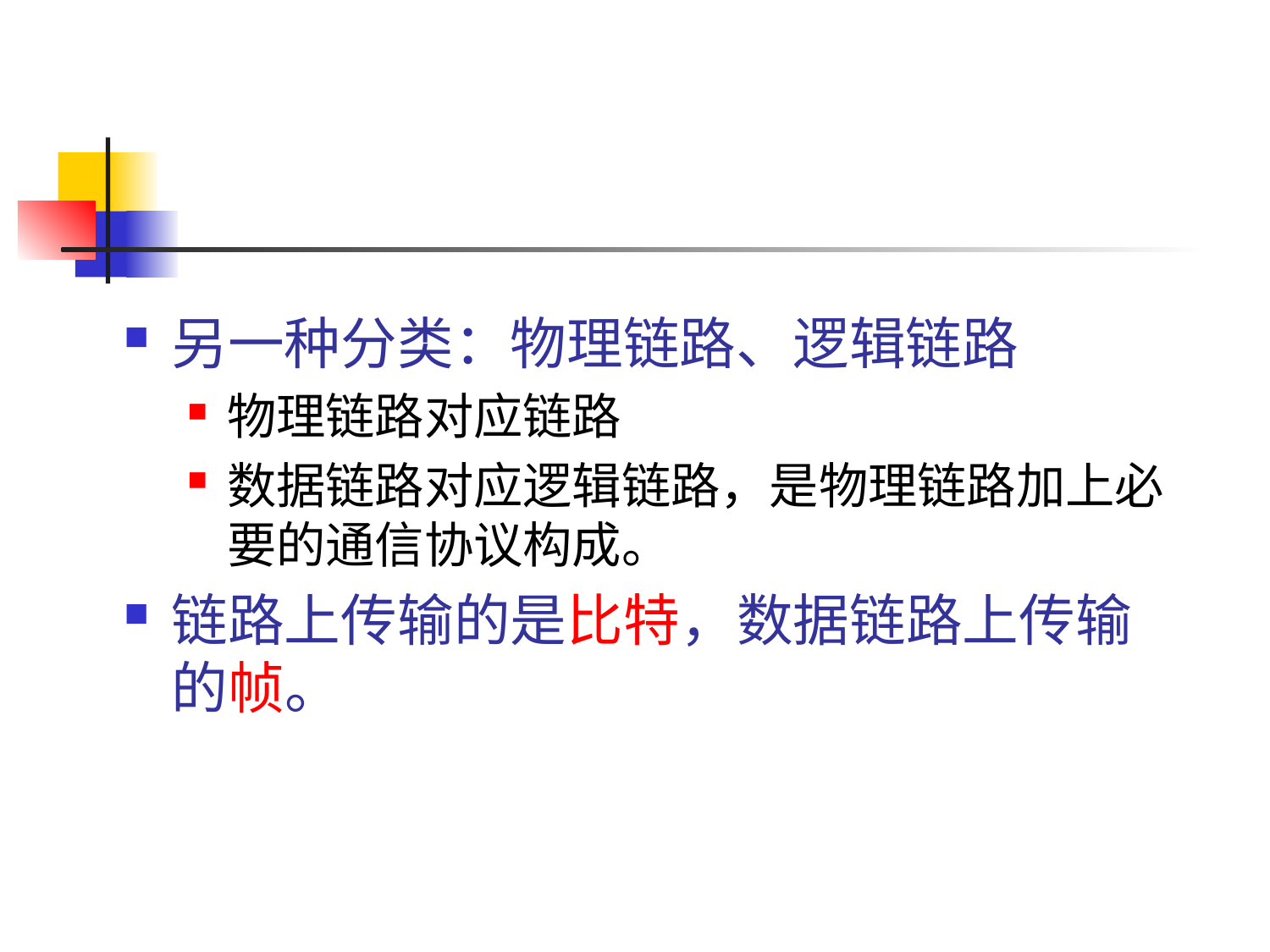

另一种分类：物理链路、逻辑链路
物理链路对应链路
数据链路对应逻辑链路，是物理链路加上必要的通信协议构成。
链路上传输的是比特，数据链路上传输的帧。